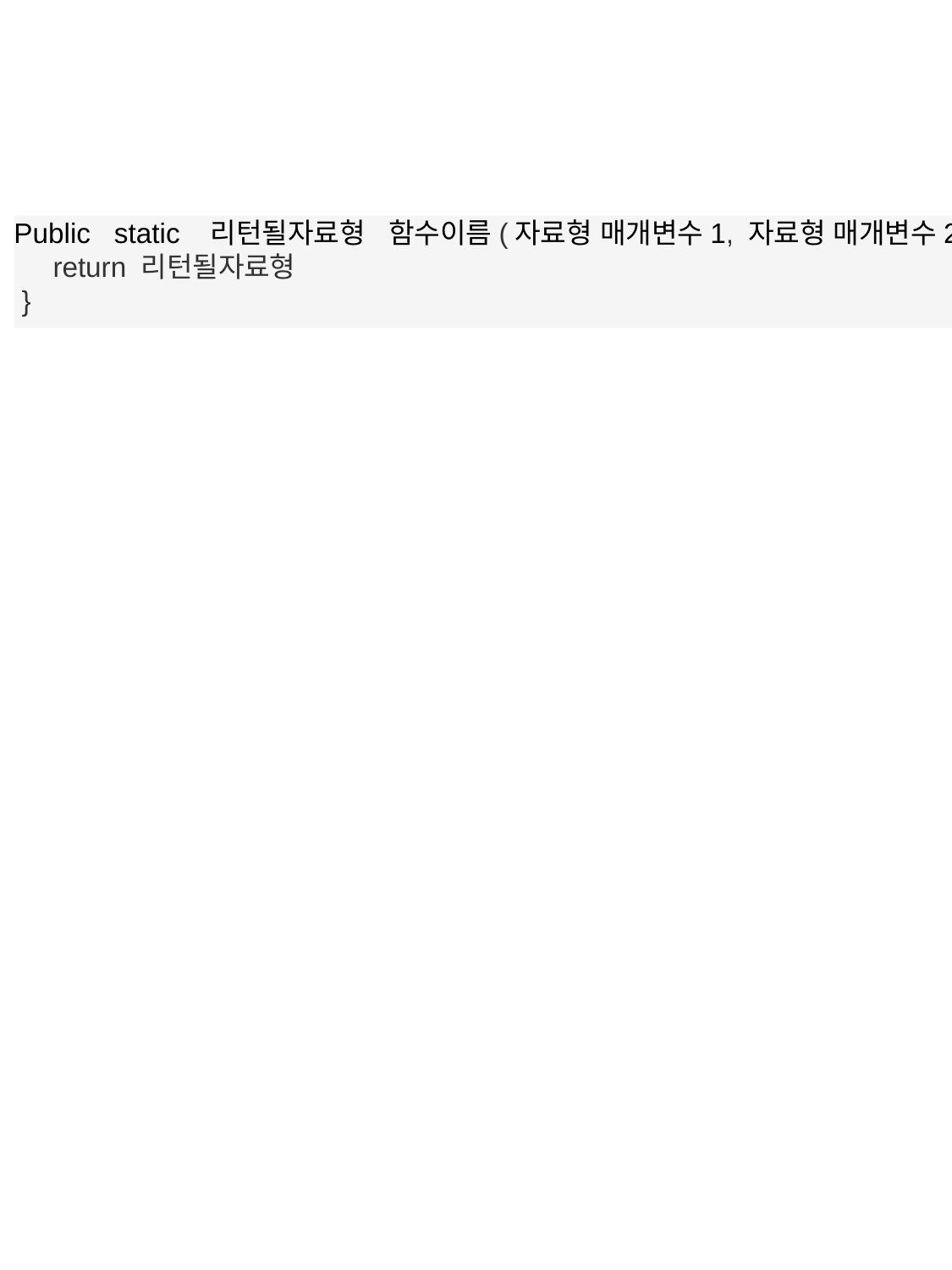

Public   static   리턴될자료형   함수이름(자료형 매개변수1, 자료형 매개변수2) {
     return 리턴될자료형
 }